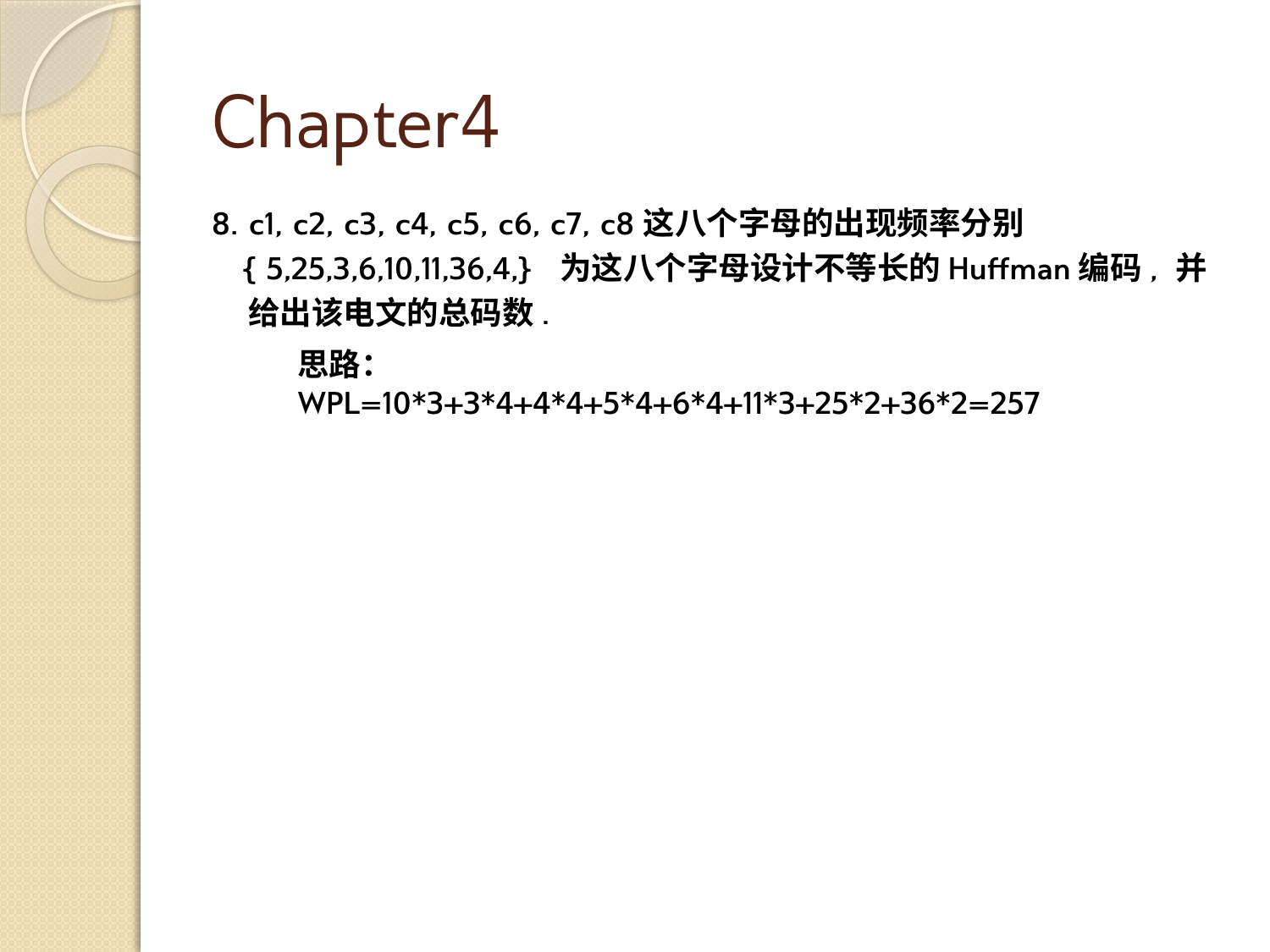

# Chapter4
8. c1, c2, c3, c4, c5, c6, c7, c8这八个字母的出现频率分别
   { 5,25,3,6,10,11,36,4,}  为这八个字母设计不等长的Huffman编码, 并
    给出该电文的总码数.
思路：
WPL=10*3+3*4+4*4+5*4+6*4+11*3+25*2+36*2=257